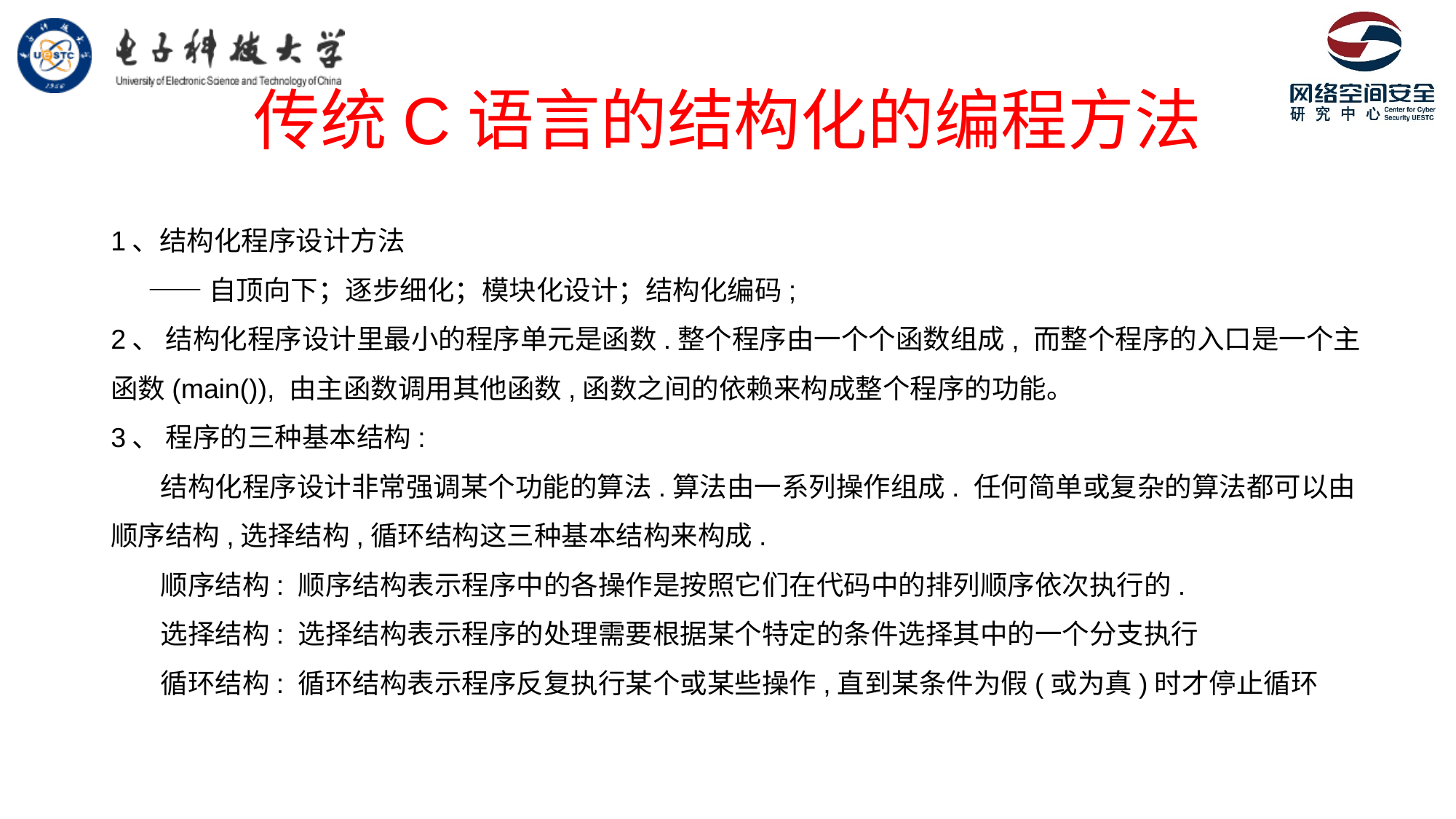

# 传统C语言的结构化的编程方法
1、结构化程序设计方法
      ——自顶向下；逐步细化；模块化设计；结构化编码;
2、 结构化程序设计里最小的程序单元是函数.整个程序由一个个函数组成, 而整个程序的入口是一个主函数(main()), 由主函数调用其他函数,函数之间的依赖来构成整个程序的功能。
3、 程序的三种基本结构:
       结构化程序设计非常强调某个功能的算法.算法由一系列操作组成. 任何简单或复杂的算法都可以由顺序结构,选择结构,循环结构这三种基本结构来构成.
       顺序结构: 顺序结构表示程序中的各操作是按照它们在代码中的排列顺序依次执行的.
       选择结构: 选择结构表示程序的处理需要根据某个特定的条件选择其中的一个分支执行
       循环结构: 循环结构表示程序反复执行某个或某些操作,直到某条件为假(或为真)时才停止循环